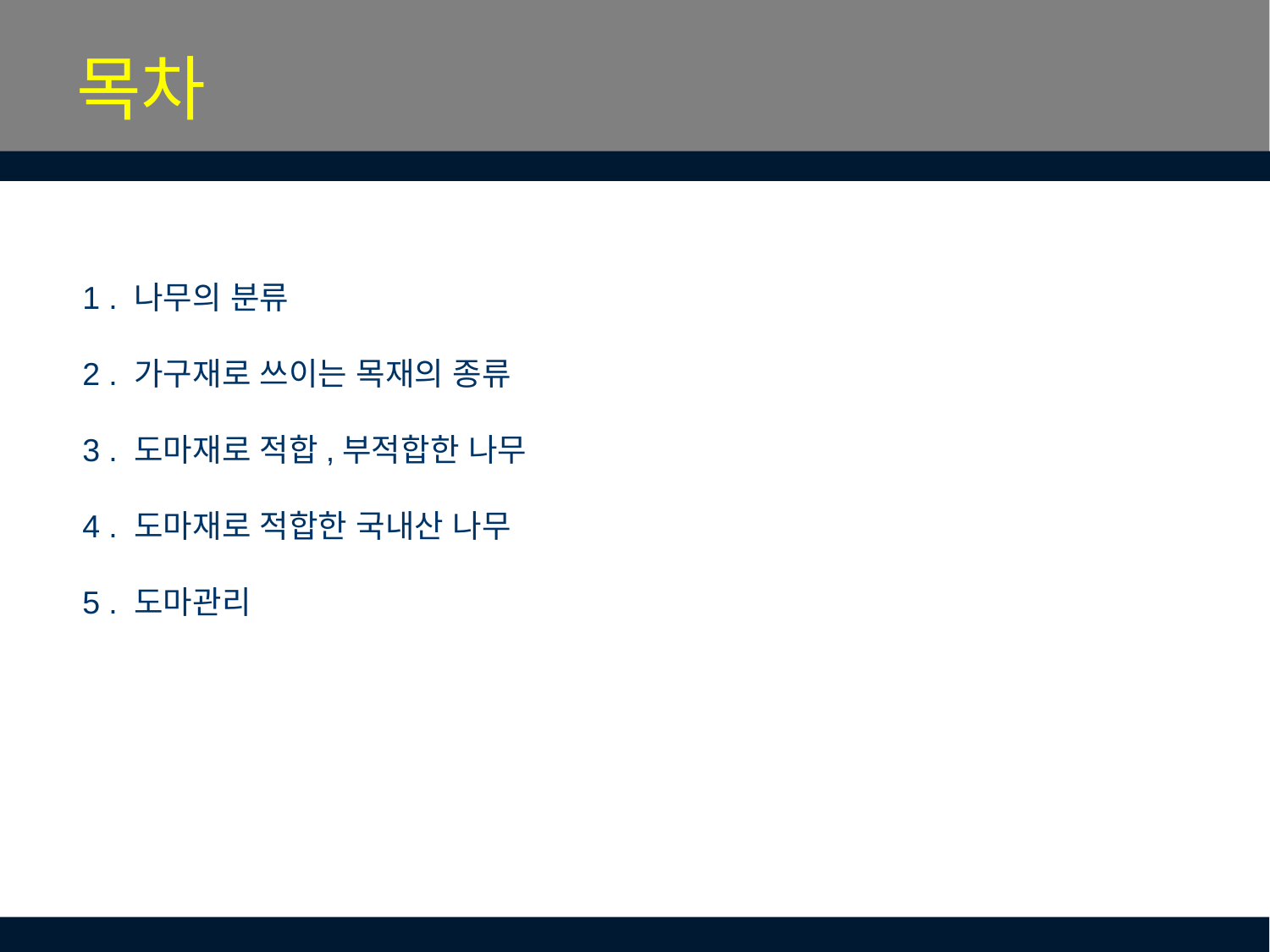

# 목차
1 . 나무의 분류

2 . 가구재로 쓰이는 목재의 종류

3 . 도마재로 적합,부적합한 나무

4 . 도마재로 적합한 국내산 나무

5 . 도마관리